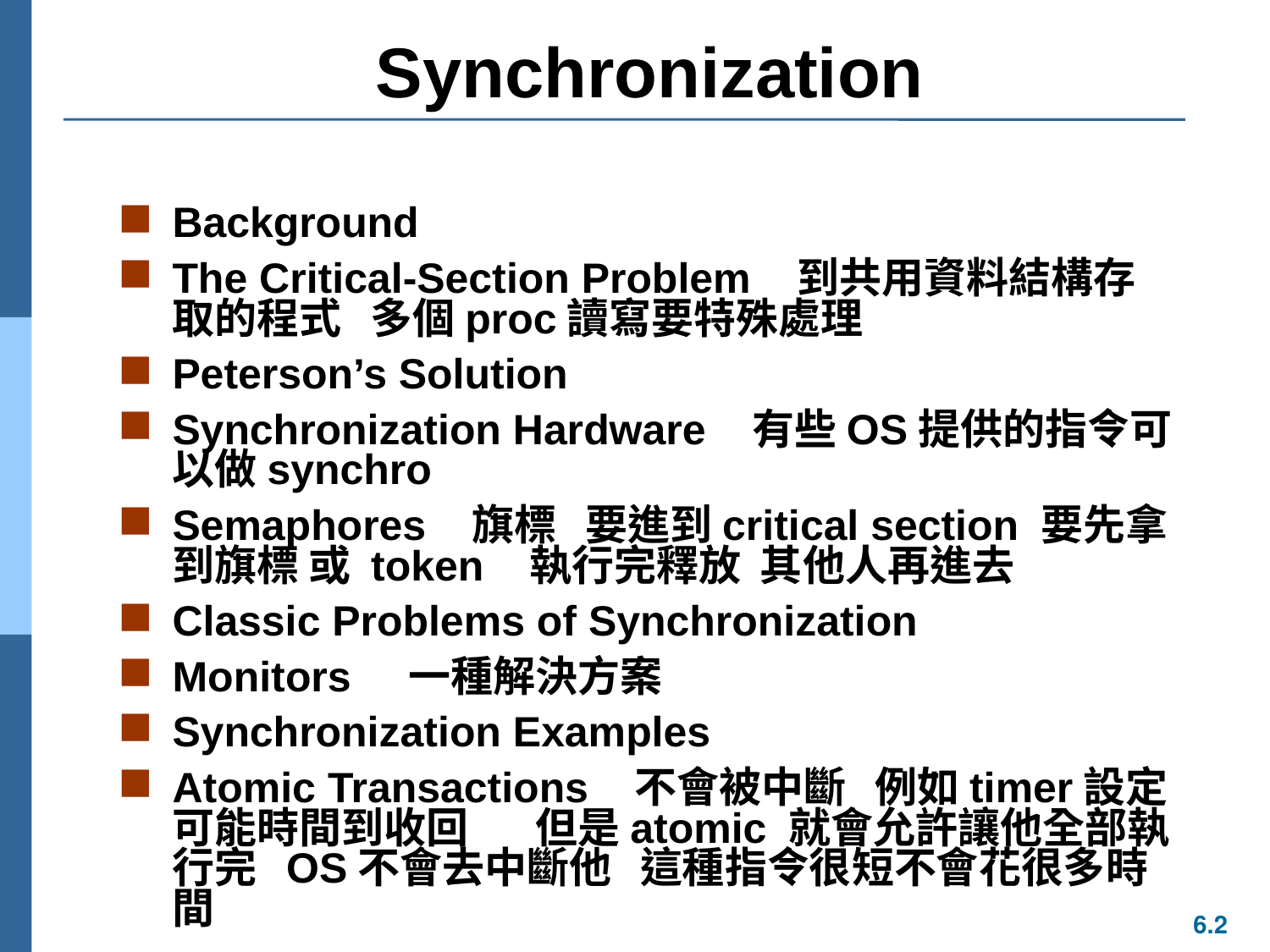

# Synchronization
Background
The Critical-Section Problem   到共用資料結構存取的程式   多個proc讀寫要特殊處理
Peterson’s Solution
Synchronization Hardware   有些OS提供的指令可以做synchro
Semaphores   旗標   要進到critical section 要先拿到旗標 或 token   執行完釋放  其他人再進去
Classic Problems of Synchronization
Monitors    一種解決方案
Synchronization Examples
Atomic Transactions   不會被中斷   例如timer設定可能時間到收回       但是atomic 就會允許讓他全部執行完  OS不會去中斷他   這種指令很短不會花很多時間